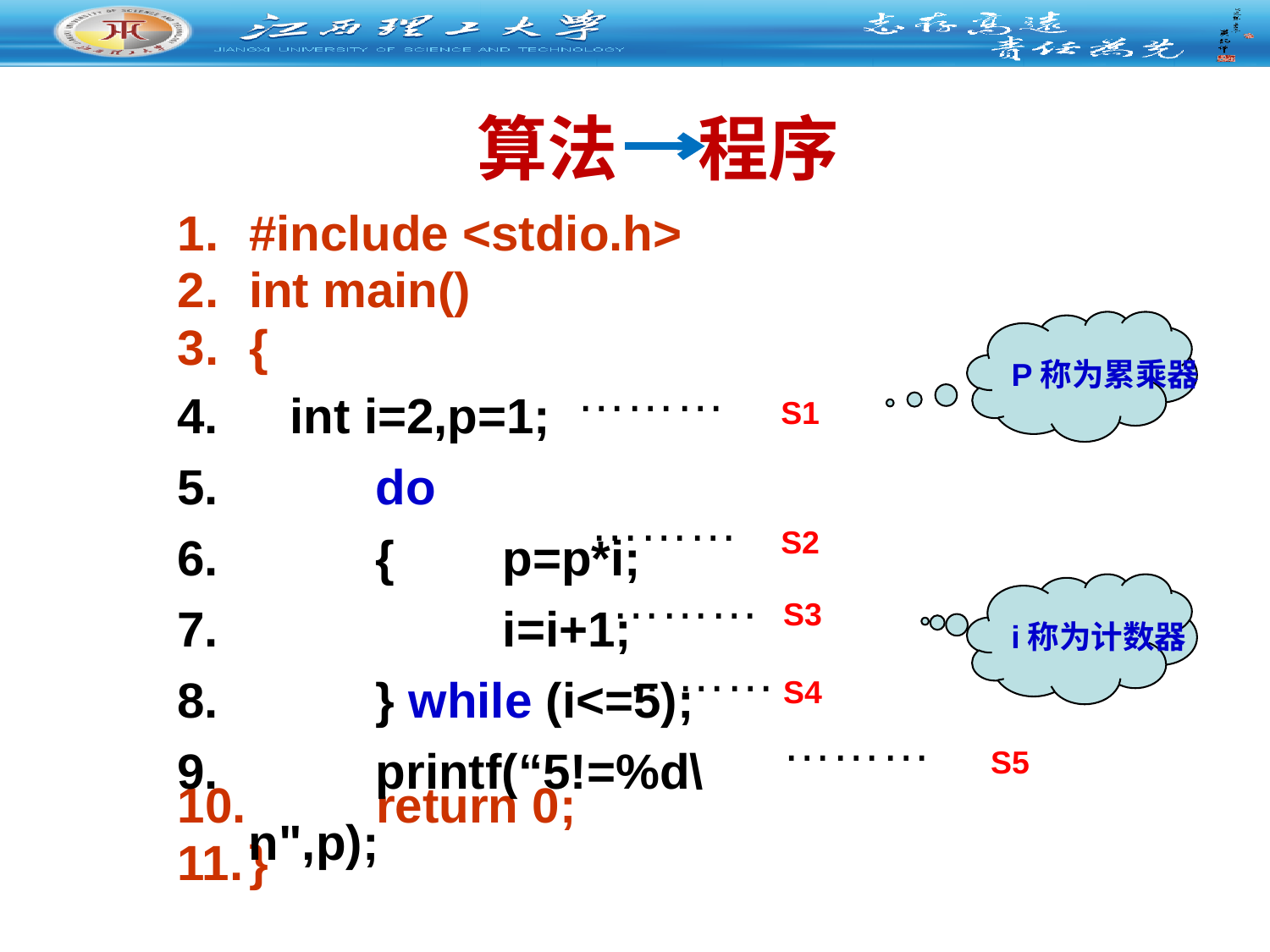

算法     程序
#include <stdio.h>
int main()
{

	return 0;
}
P称为累乘器
………
   int i=2,p=1;
	do
	{	p=p*i;
		i=i+1;
	} while (i<=5);
	printf(“5!=%d\n",p);
S1
………
S2
………
i称为计数器
S3
………
S4
………
S5